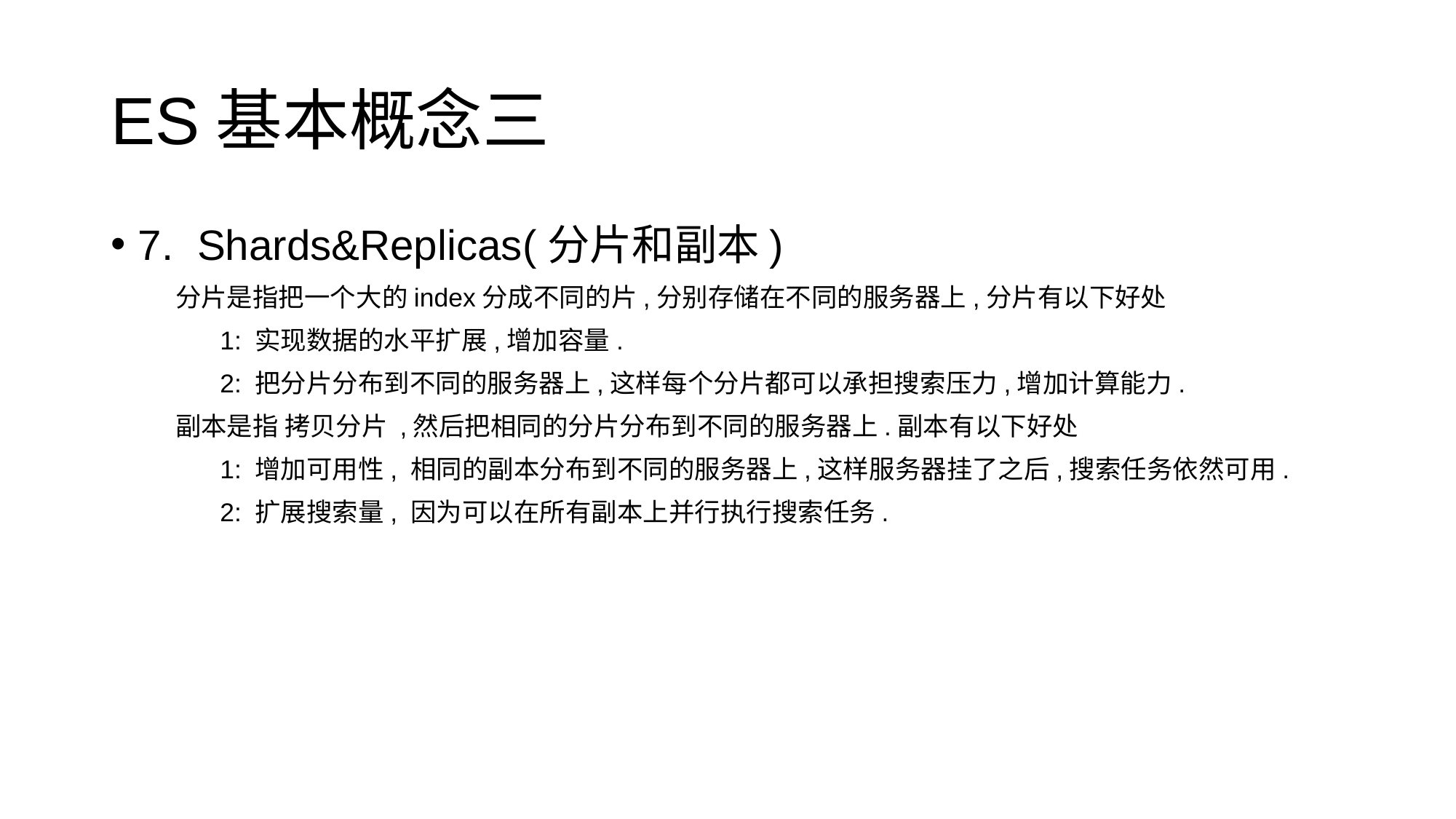

# ES基本概念三
7.  Shards&Replicas(分片和副本)
          分片是指把一个大的index分成不同的片,分别存储在不同的服务器上,分片有以下好处
	1: 实现数据的水平扩展,增加容量.
	2: 把分片分布到不同的服务器上,这样每个分片都可以承担搜索压力,增加计算能力.
          副本是指 拷贝分片 ,然后把相同的分片分布到不同的服务器上.副本有以下好处
	1: 增加可用性, 相同的副本分布到不同的服务器上,这样服务器挂了之后,搜索任务依然可用.
	2: 扩展搜索量, 因为可以在所有副本上并行执行搜索任务.